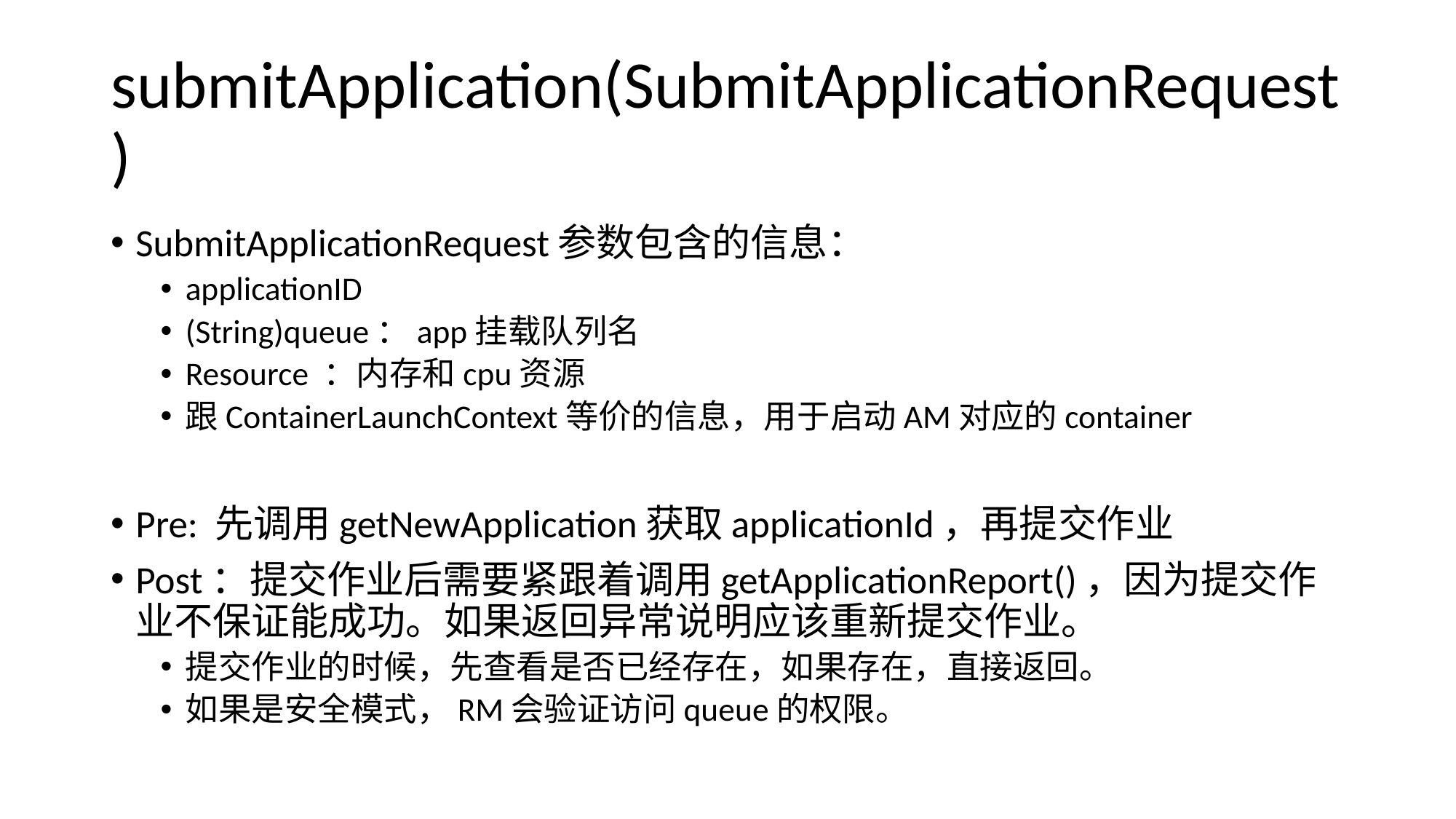

# submitApplication(SubmitApplicationRequest)
SubmitApplicationRequest参数包含的信息：
applicationID
(String)queue：app挂载队列名
Resource ：内存和cpu资源
跟ContainerLaunchContext等价的信息，用于启动AM对应的container

Pre: 先调用getNewApplication获取applicationId，再提交作业
Post：提交作业后需要紧跟着调用getApplicationReport()，因为提交作业不保证能成功。如果返回异常说明应该重新提交作业。
提交作业的时候，先查看是否已经存在，如果存在，直接返回。
如果是安全模式，RM会验证访问queue的权限。